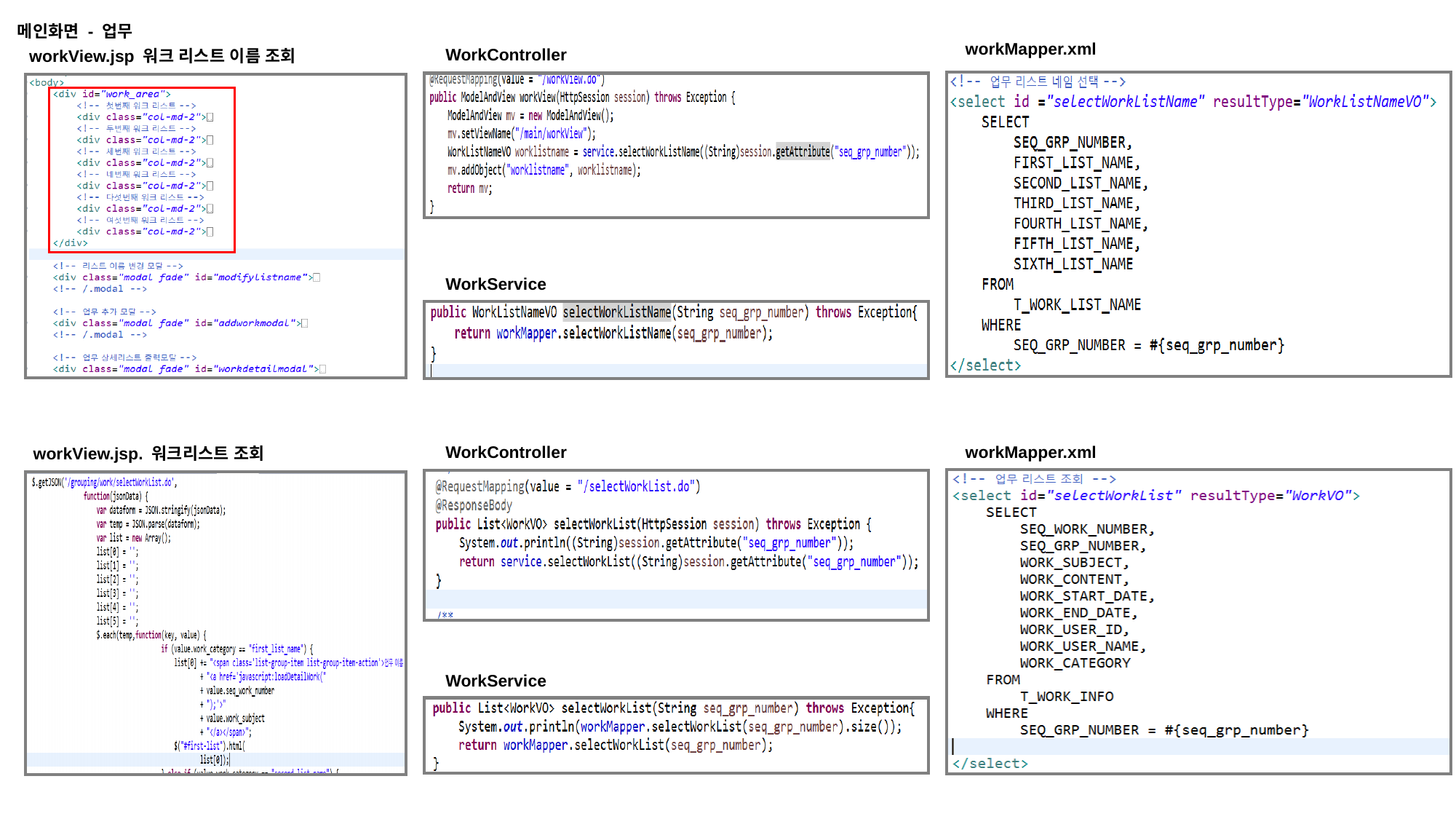

메인화면 - 업무
workMapper.xml
WorkController
workView.jsp 워크 리스트 이름 조회

WorkService

WorkController
workMapper.xml
workView.jsp. 워크리스트 조회

Controller.
WorkService